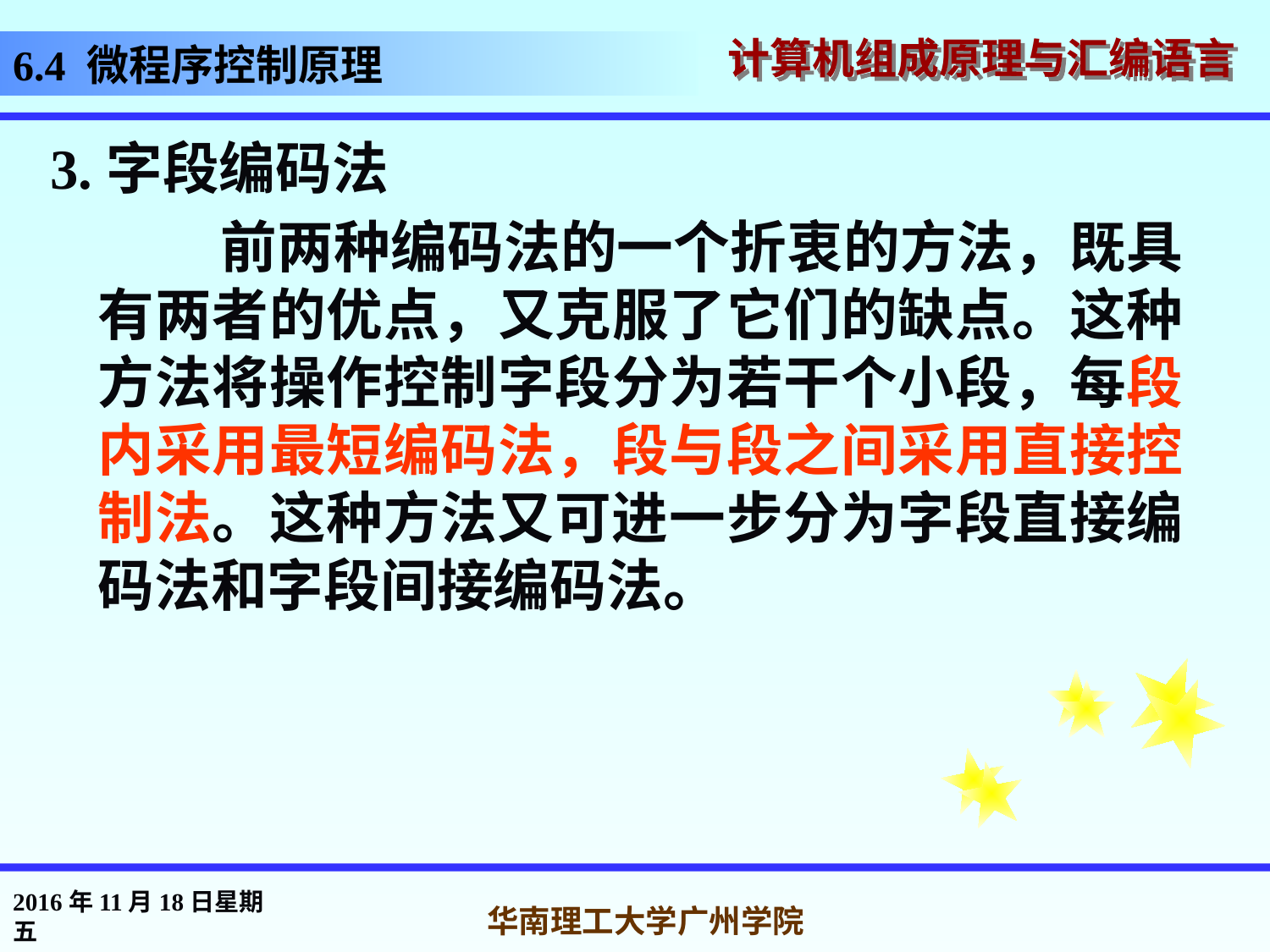

# 6.4 微程序控制原理
3.字段编码法
            前两种编码法的一个折衷的方法，既具有两者的优点，又克服了它们的缺点。这种方法将操作控制字段分为若干个小段，每段内采用最短编码法，段与段之间采用直接控制法。这种方法又可进一步分为字段直接编码法和字段间接编码法。
2016年11月18日星期五
华南理工大学广州学院